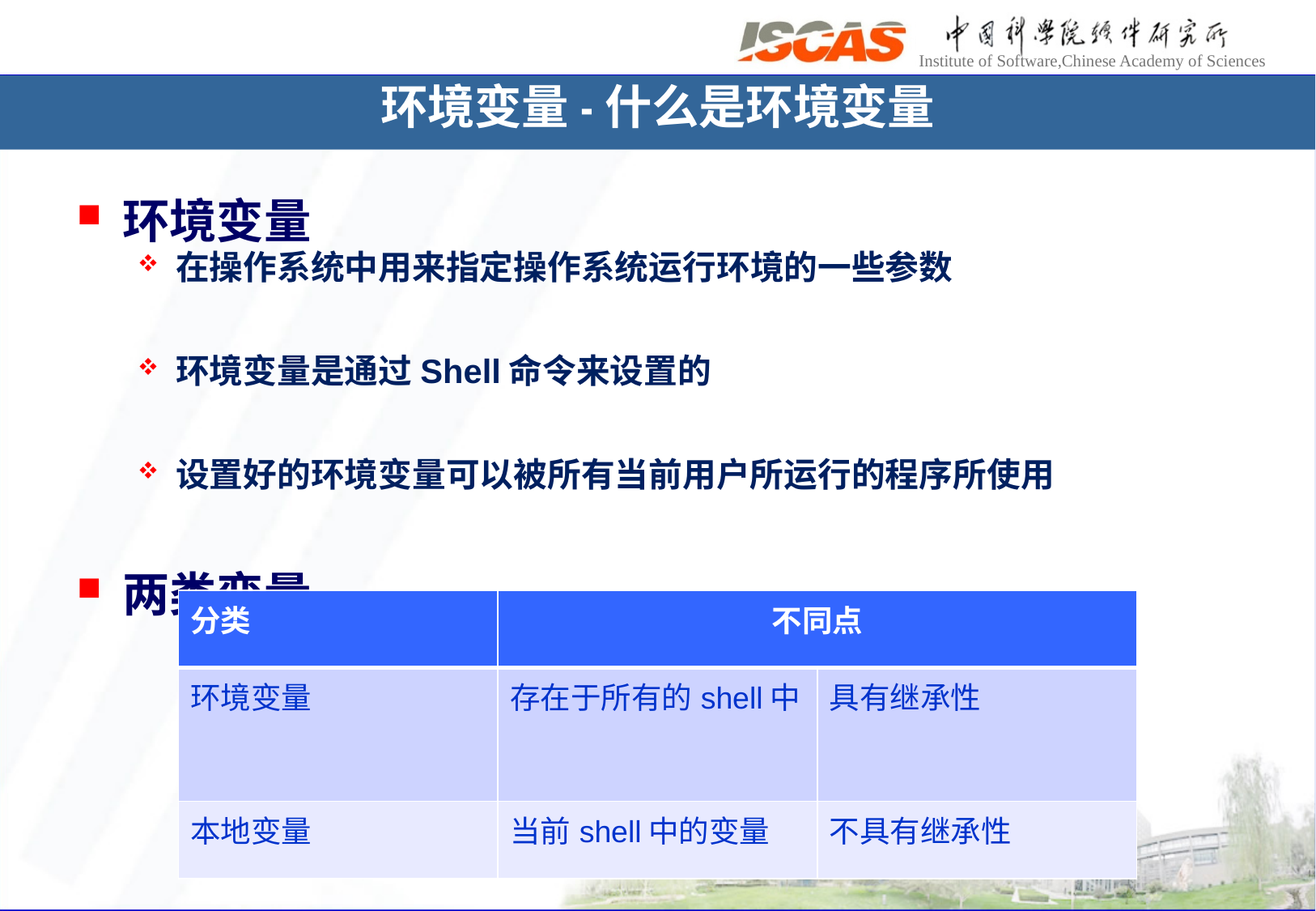

环境变量-什么是环境变量
环境变量
在操作系统中用来指定操作系统运行环境的一些参数

环境变量是通过Shell命令来设置的

设置好的环境变量可以被所有当前用户所运行的程序所使用

两类变量

| 分类 | 不同点 |  |
| --- | --- | --- |
| 环境变量 | 存在于所有的shell中 | 具有继承性 |
| 本地变量 | 当前shell中的变量 | 不具有继承性 |